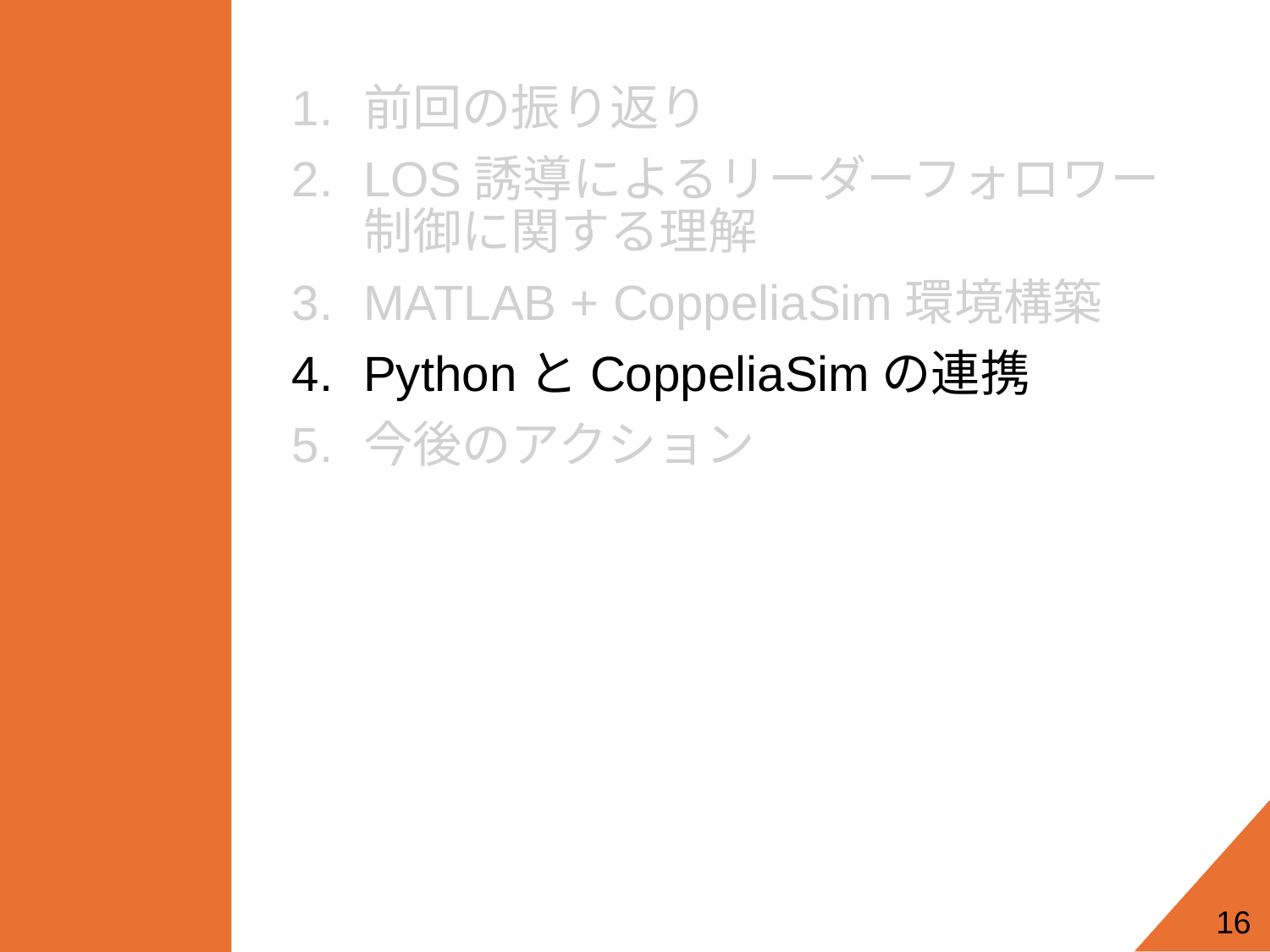

前回の振り返り
LOS誘導によるリーダーフォロワー制御に関する理解
MATLAB + CoppeliaSim環境構築
PythonとCoppeliaSimの連携
今後のアクション

16